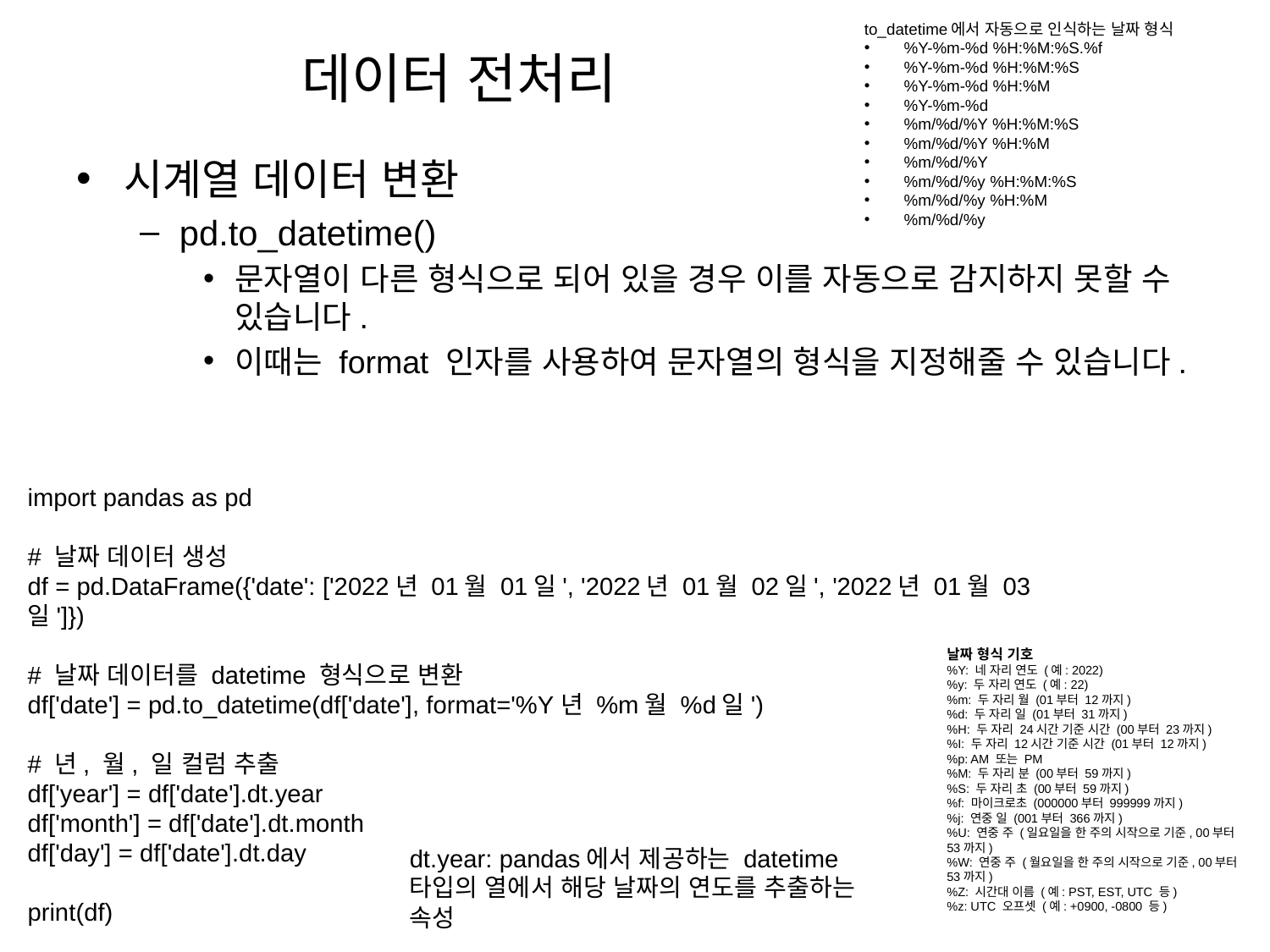

to_datetime에서 자동으로 인식하는 날짜 형식
%Y-%m-%d %H:%M:%S.%f
%Y-%m-%d %H:%M:%S
%Y-%m-%d %H:%M
%Y-%m-%d
%m/%d/%Y %H:%M:%S
%m/%d/%Y %H:%M
%m/%d/%Y
%m/%d/%y %H:%M:%S
%m/%d/%y %H:%M
%m/%d/%y

# 데이터 전처리
시계열 데이터 변환
pd.to_datetime()
문자열이 다른 형식으로 되어 있을 경우 이를 자동으로 감지하지 못할 수 있습니다.
이때는 format 인자를 사용하여 문자열의 형식을 지정해줄 수 있습니다.
import pandas as pd

# 날짜 데이터 생성
df = pd.DataFrame({'date': ['2022년 01월 01일', '2022년 01월 02일', '2022년 01월 03일']})

# 날짜 데이터를 datetime 형식으로 변환
df['date'] = pd.to_datetime(df['date'], format='%Y년 %m월 %d일')

# 년, 월, 일 컬럼 추출
df['year'] = df['date'].dt.year
df['month'] = df['date'].dt.month
df['day'] = df['date'].dt.day

print(df)
날짜 형식 기호
%Y: 네 자리 연도 (예: 2022)
%y: 두 자리 연도 (예: 22)
%m: 두 자리 월 (01부터 12까지)
%d: 두 자리 일 (01부터 31까지)
%H: 두 자리 24시간 기준 시간 (00부터 23까지)
%I: 두 자리 12시간 기준 시간 (01부터 12까지)
%p: AM 또는 PM
%M: 두 자리 분 (00부터 59까지)
%S: 두 자리 초 (00부터 59까지)
%f: 마이크로초 (000000부터 999999까지)
%j: 연중 일 (001부터 366까지)
%U: 연중 주 (일요일을 한 주의 시작으로 기준, 00부터 53까지)
%W: 연중 주 (월요일을 한 주의 시작으로 기준, 00부터 53까지)
%Z: 시간대 이름 (예: PST, EST, UTC 등)
%z: UTC 오프셋 (예: +0900, -0800 등)
dt.year: pandas에서 제공하는 datetime 타입의 열에서 해당 날짜의 연도를 추출하는 속성